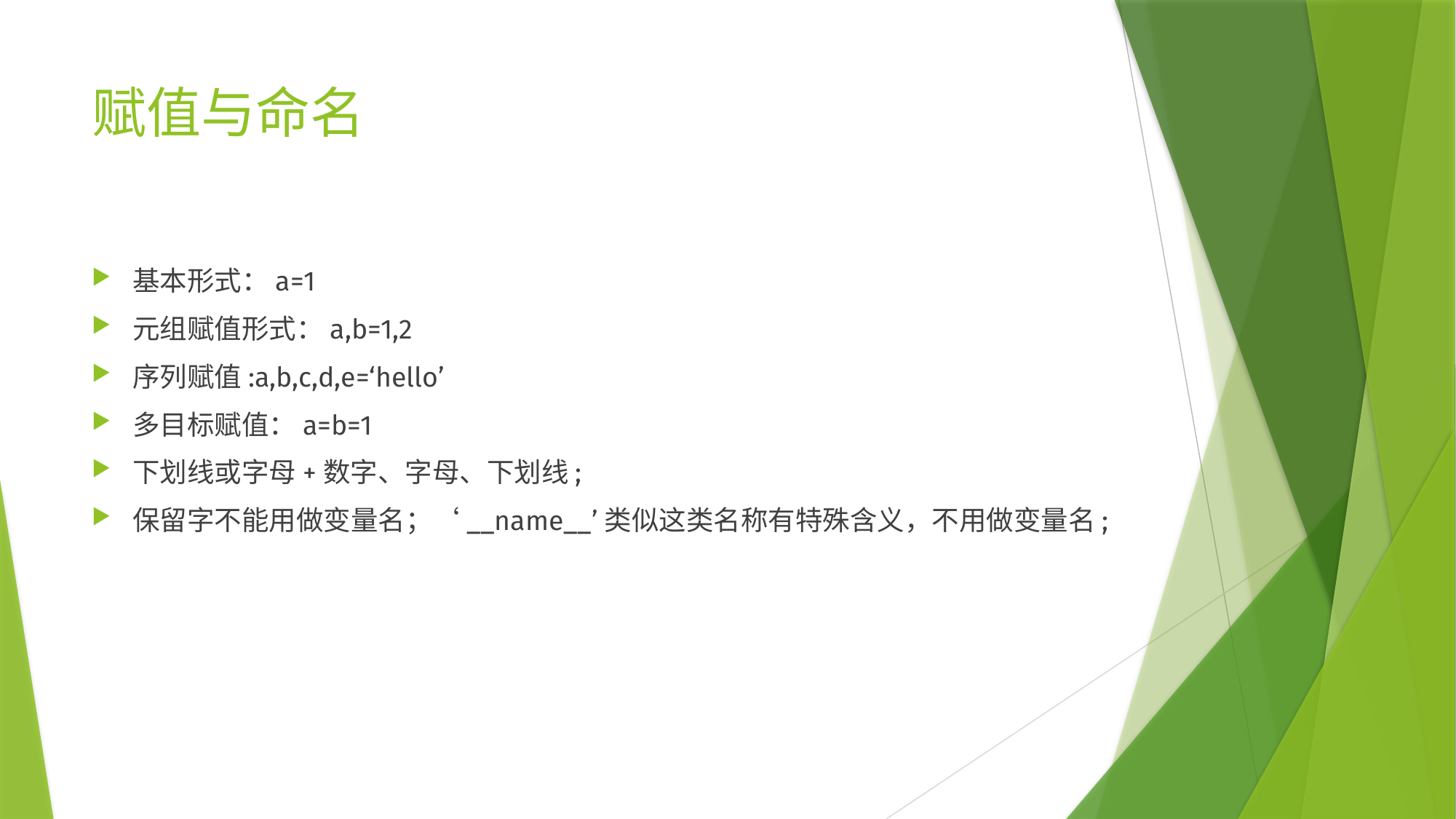

# 赋值与命名
基本形式：a=1
元组赋值形式：a,b=1,2
序列赋值:a,b,c,d,e=‘hello’
多目标赋值：a=b=1
下划线或字母+数字、字母、下划线;
保留字不能用做变量名；‘__name__’类似这类名称有特殊含义，不用做变量名;